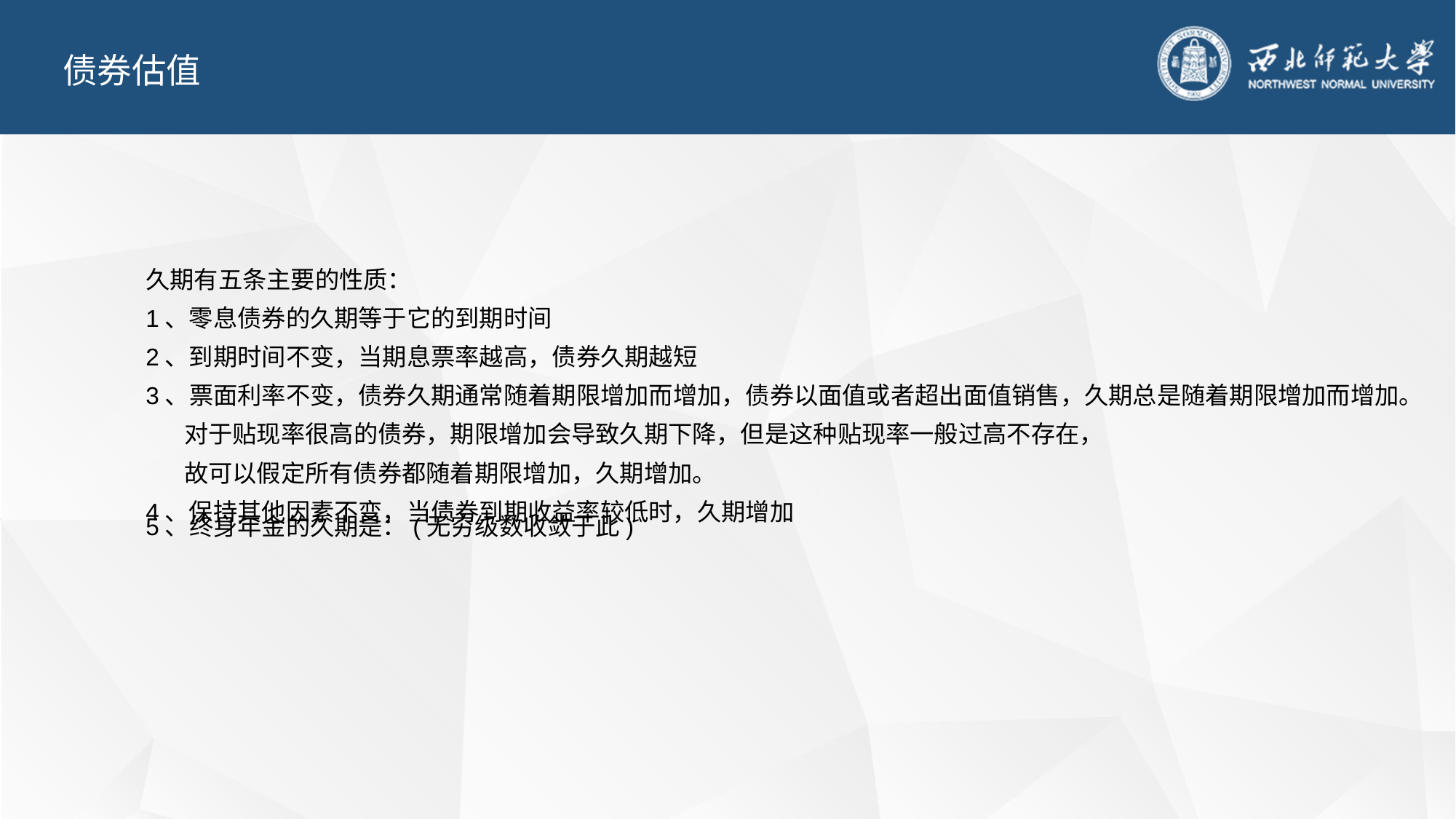

债券估值
久期有五条主要的性质：
1、零息债券的久期等于它的到期时间
2、到期时间不变，当期息票率越高，债券久期越短
3、票面利率不变，债券久期通常随着期限增加而增加，债券以面值或者超出面值销售，久期总是随着期限增加而增加。
 对于贴现率很高的债券，期限增加会导致久期下降，但是这种贴现率一般过高不存在，
 故可以假定所有债券都随着期限增加，久期增加。
4、保持其他因素不变，当债券到期收益率较低时，久期增加
5、终身年金的久期是：(无穷级数收敛于此)